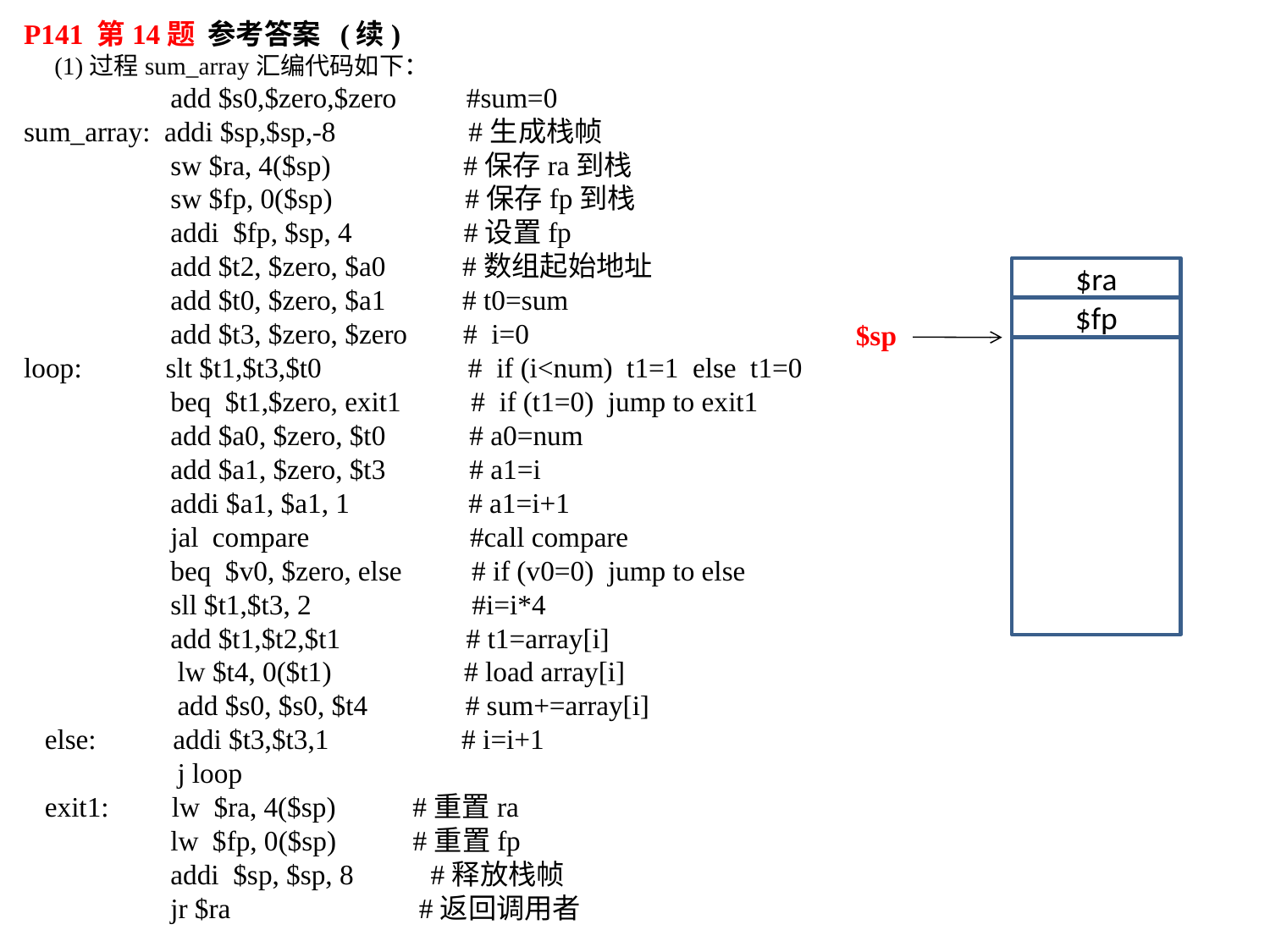

P141 第14题  参考答案  (续)
     (1)过程sum_array汇编代码如下：
                     add $s0,$zero,$zero          #sum=0
sum_array:  addi $sp,$sp,-8                   #生成栈帧
                     sw $ra, 4($sp)                   #保存ra到栈
                     sw $fp, 0($sp)                   #保存fp到栈
                     addi  $fp, $sp, 4                #设置fp
                     add $t2, $zero, $a0           #数组起始地址
                     add $t0, $zero, $a1           # t0=sum
                     add $t3, $zero, $zero        #  i=0
loop:            slt $t1,$t3,$t0                     #  if (i<num)  t1=1  else  t1=0
                     beq  $t1,$zero, exit1          #  if (t1=0)  jump to exit1
                     add $a0, $zero, $t0            # a0=num
                     add $a1, $zero, $t3            # a1=i
                     addi $a1, $a1, 1                 # a1=i+1
                     jal  compare                       #call compare
                     beq  $v0, $zero, else          # if (v0=0)  jump to else
                     sll $t1,$t3, 2                       #i=i*4
                     add $t1,$t2,$t1                  # t1=array[i]
                      lw $t4, 0($t1)                   # load array[i]
                      add $s0, $s0, $t4              # sum+=array[i]
   else:           addi $t3,$t3,1                   # i=i+1
                      j loop
   exit1:         lw  $ra, 4($sp)           #重置ra
                     lw  $fp, 0($sp)           #重置fp
                     addi  $sp, $sp, 8           #释放栈帧
                     jr $ra                           #返回调用者
$ra
$fp
$sp